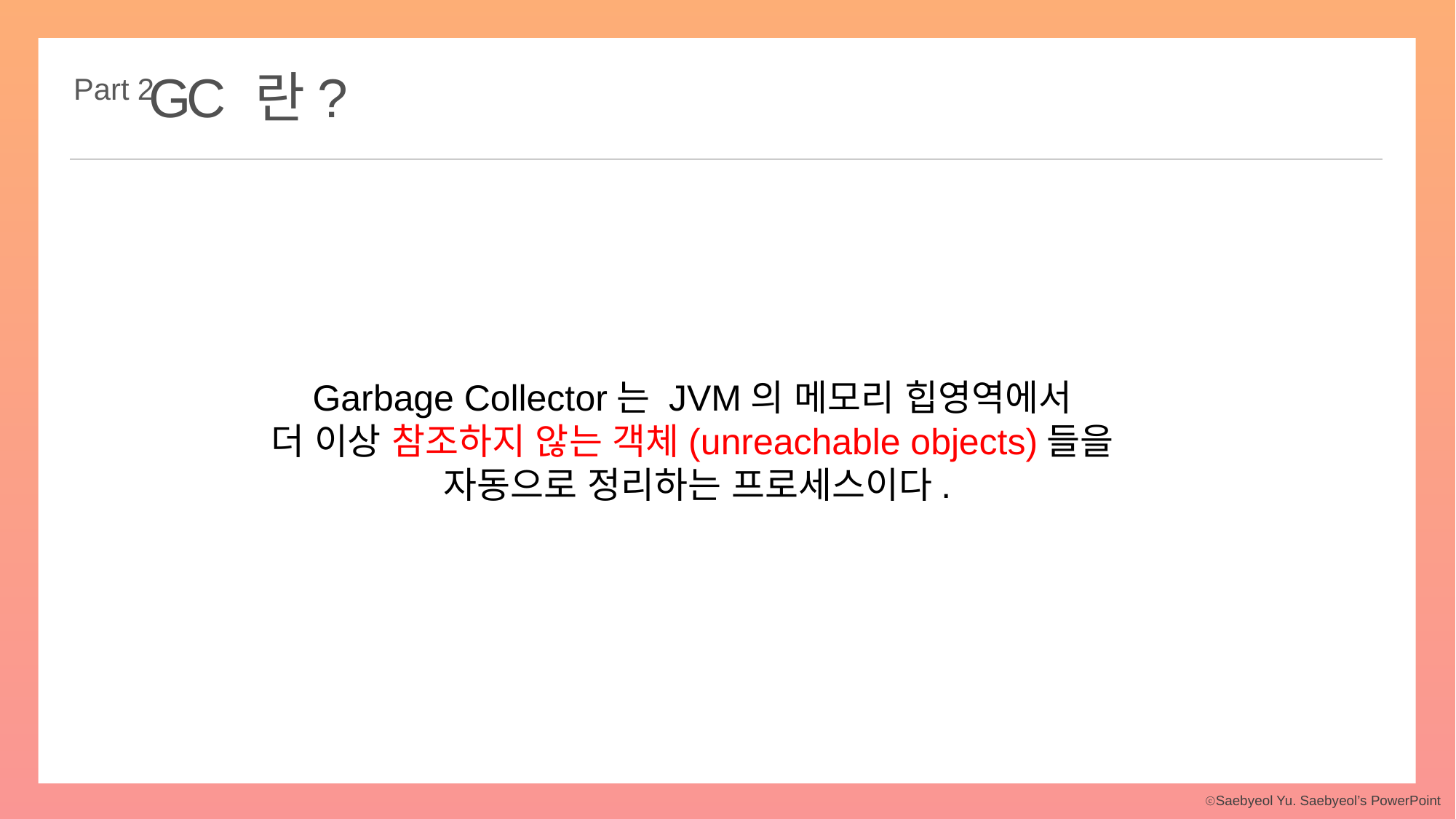

GC 란?
Part 2
1
Garbage Collector는 JVM의 메모리 힙영역에서
더 이상 참조하지 않는 객체(unreachable objects)들을
자동으로 정리하는 프로세스이다.
2
3